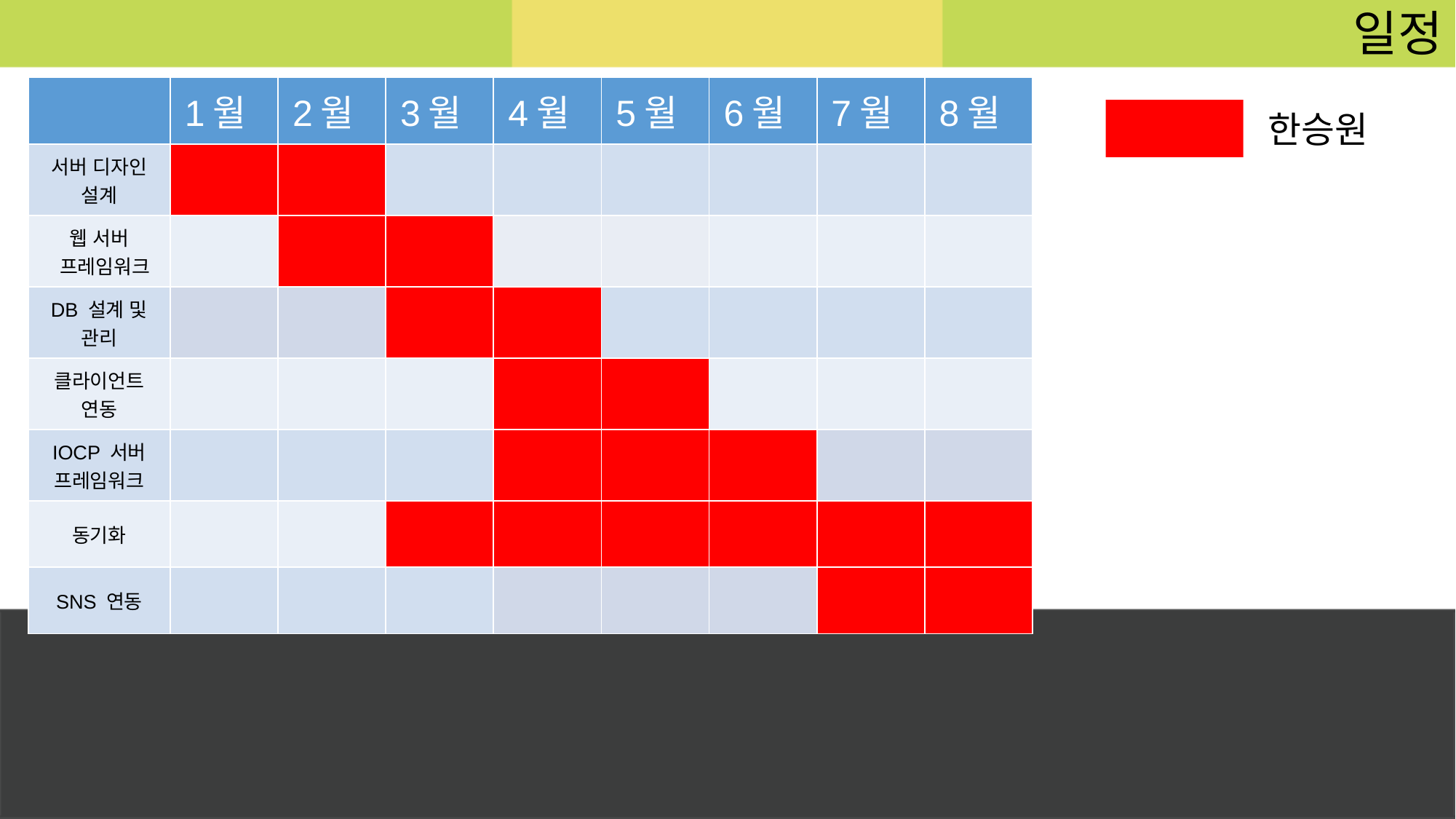

일정
|  | 1월 | 2월 | 3월 | 4월 | 5월 | 6월 | 7월 | 8월 |
| --- | --- | --- | --- | --- | --- | --- | --- | --- |
| 서버 디자인 설계 |  |  |  |  |  |  |  |  |
| 웹 서버 프레임워크 |  |  |  |  |  |  |  |  |
| DB 설계 및 관리 |  |  |  |  |  |  |  |  |
| 클라이언트 연동 |  |  |  |  |  |  |  |  |
| IOCP 서버 프레임워크 |  |  |  |  |  |  |  |  |
| 동기화 |  |  |  |  |  |  |  |  |
| SNS 연동 |  |  |  |  |  |  |  |  |

한승원